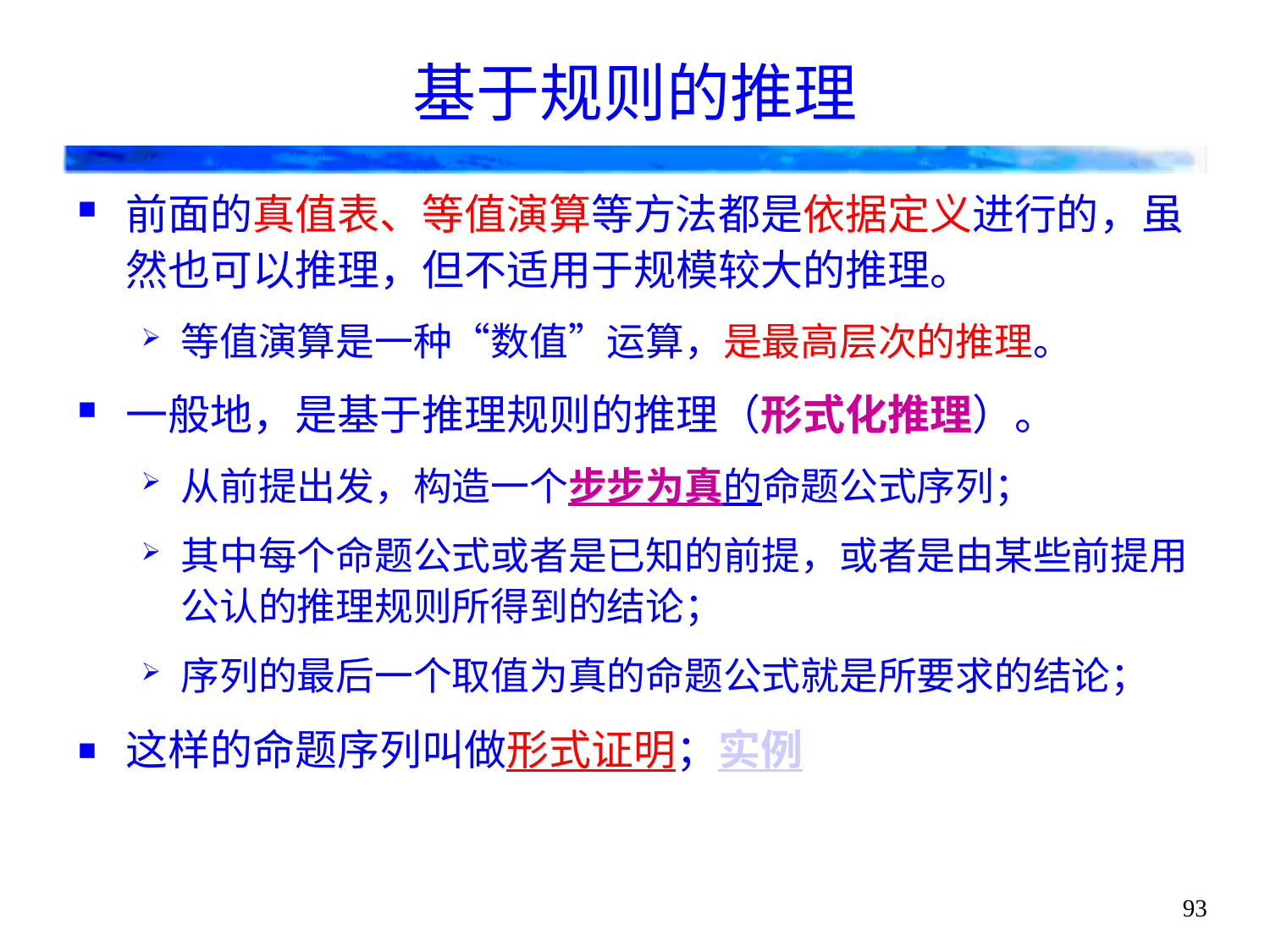

# 基于规则的推理
前面的真值表、等值演算等方法都是依据定义进行的，虽然也可以推理，但不适用于规模较大的推理。
等值演算是一种“数值”运算，是最高层次的推理。
一般地，是基于推理规则的推理（形式化推理）。
从前提出发，构造一个步步为真的命题公式序列；
其中每个命题公式或者是已知的前提，或者是由某些前提用公认的推理规则所得到的结论；
序列的最后一个取值为真的命题公式就是所要求的结论；
这样的命题序列叫做形式证明；实例

93